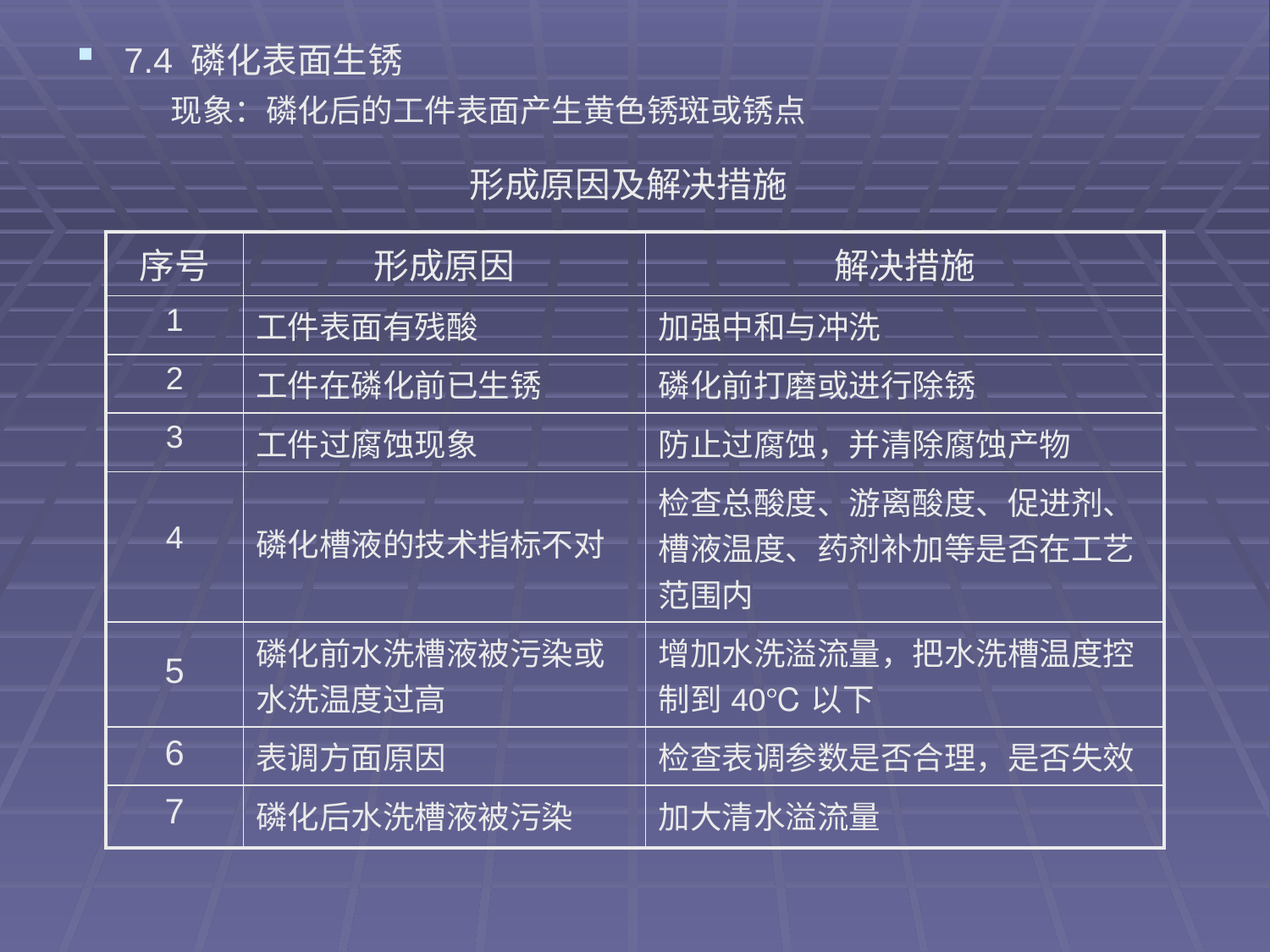

7.4 磷化表面生锈
           现象：磷化后的工件表面产生黄色锈斑或锈点
形成原因及解决措施
| 序号 | 形成原因 | 解决措施 |
| --- | --- | --- |
| 1 | 工件表面有残酸 | 加强中和与冲洗 |
| 2 | 工件在磷化前已生锈 | 磷化前打磨或进行除锈 |
| 3 | 工件过腐蚀现象 | 防止过腐蚀，并清除腐蚀产物 |
| 4 | 磷化槽液的技术指标不对 | 检查总酸度、游离酸度、促进剂、槽液温度、药剂补加等是否在工艺范围内 |
| 5 | 磷化前水洗槽液被污染或水洗温度过高 | 增加水洗溢流量，把水洗槽温度控制到40℃以下 |
| 6 | 表调方面原因 | 检查表调参数是否合理，是否失效 |
| 7 | 磷化后水洗槽液被污染 | 加大清水溢流量 |